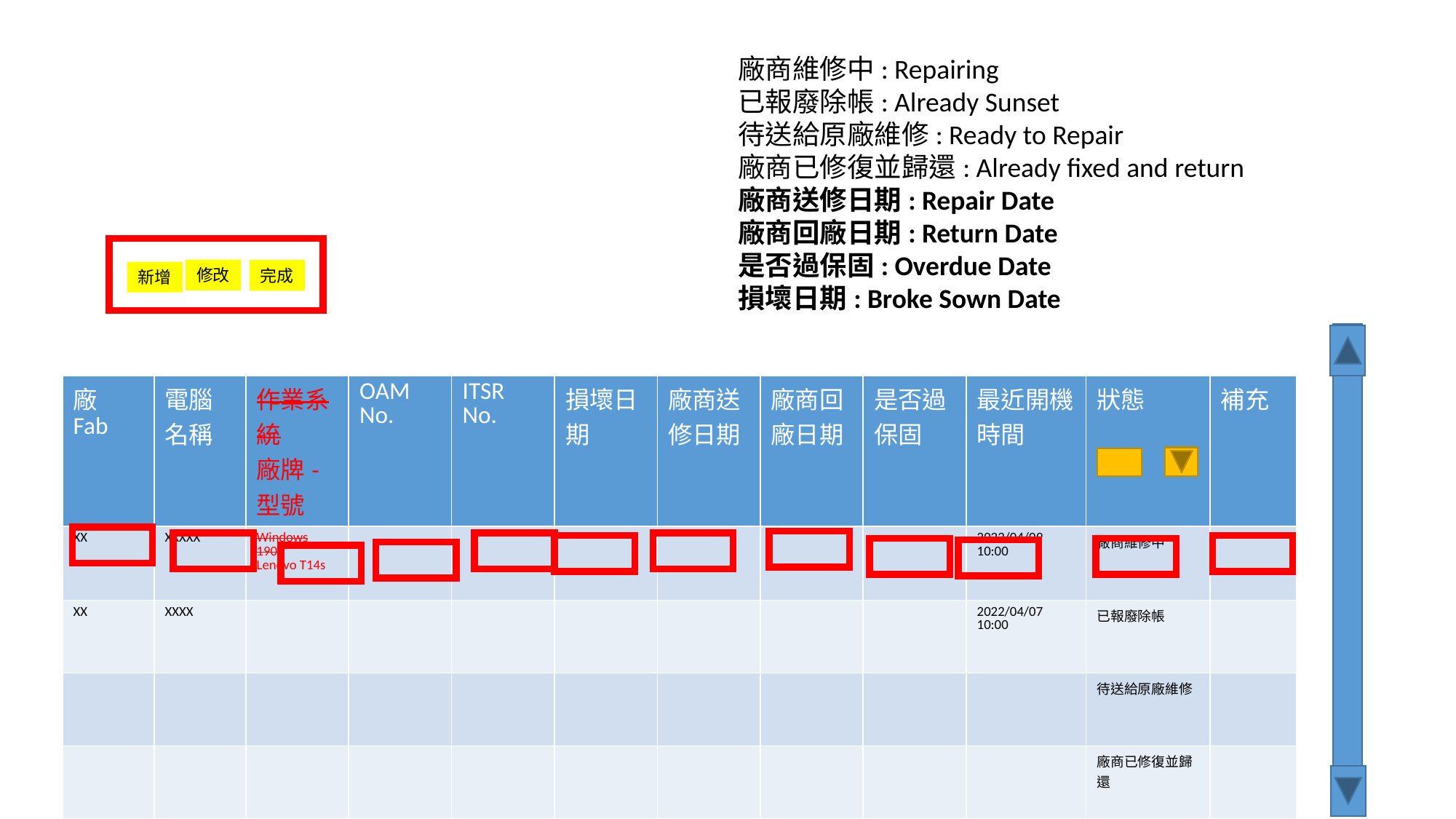

#
廠商維修中: Repairing
已報廢除帳: Already Sunset
待送給原廠維修: Ready to Repair
廠商已修復並歸還: Already fixed and return
廠商送修日期: Repair Date
廠商回廠日期: Return Date
是否過保固: Overdue Date
損壞日期: Broke Sown Date

修改
完成
新增

| 廠 Fab | 電腦名稱 | 作業系統 廠牌-型號 | OAM No. | ITSR No. | 損壞日期 | 廠商送修日期 | 廠商回廠日期 | 是否過保固 | 最近開機時間 | 狀態 | 補充 |
| --- | --- | --- | --- | --- | --- | --- | --- | --- | --- | --- | --- |
| XX | XXXXX | Windows 1909 Lenovo T14s |  |  |  |  |  |  | 2022/04/09 10:00 | 廠商維修中 |  |
| XX | XXXX |  |  |  |  |  |  |  | 2022/04/07 10:00 | 已報廢除帳 |  |
|  |  |  |  |  |  |  |  |  |  | 待送給原廠維修 |  |
|  |  |  |  |  |  |  |  |  |  | 廠商已修復並歸還 |  |